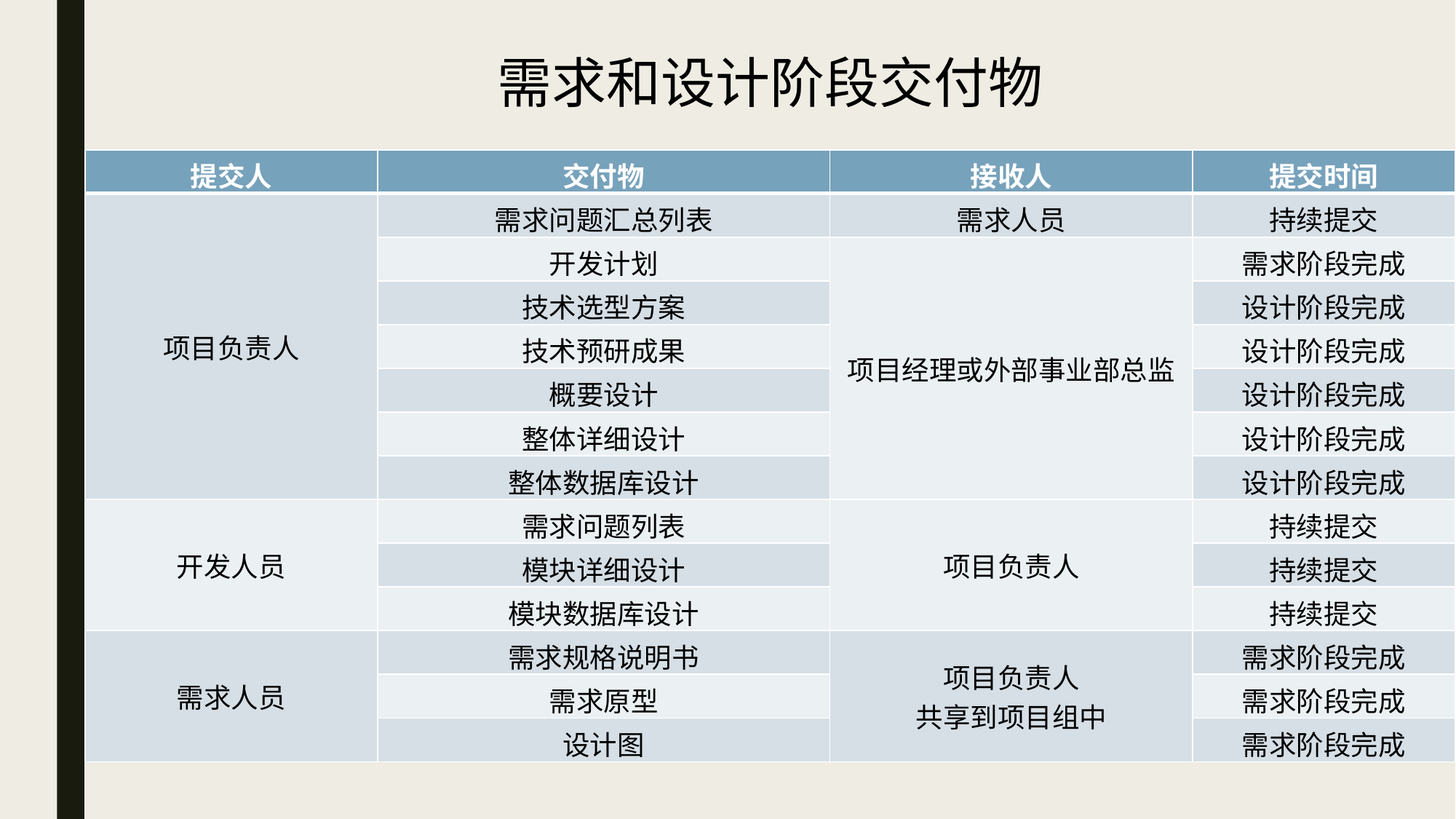

需求和设计阶段交付物
| 提交人 | 交付物 | 接收人 | 提交时间 |
| --- | --- | --- | --- |
| 项目负责人 | 需求问题汇总列表 | 需求人员 | 持续提交 |
|  | 开发计划 | 项目经理或外部事业部总监 | 需求阶段完成 |
|  | 技术选型方案 |  | 设计阶段完成 |
|  | 技术预研成果 |  | 设计阶段完成 |
|  | 概要设计 |  | 设计阶段完成 |
|  | 整体详细设计 |  | 设计阶段完成 |
|  | 整体数据库设计 |  | 设计阶段完成 |
| 开发人员 | 需求问题列表 | 项目负责人 | 持续提交 |
|  | 模块详细设计 |  | 持续提交 |
|  | 模块数据库设计 |  | 持续提交 |
| 需求人员 | 需求规格说明书 | 项目负责人 共享到项目组中 | 需求阶段完成 |
|  | 需求原型 |  | 需求阶段完成 |
|  | 设计图 |  | 需求阶段完成 |